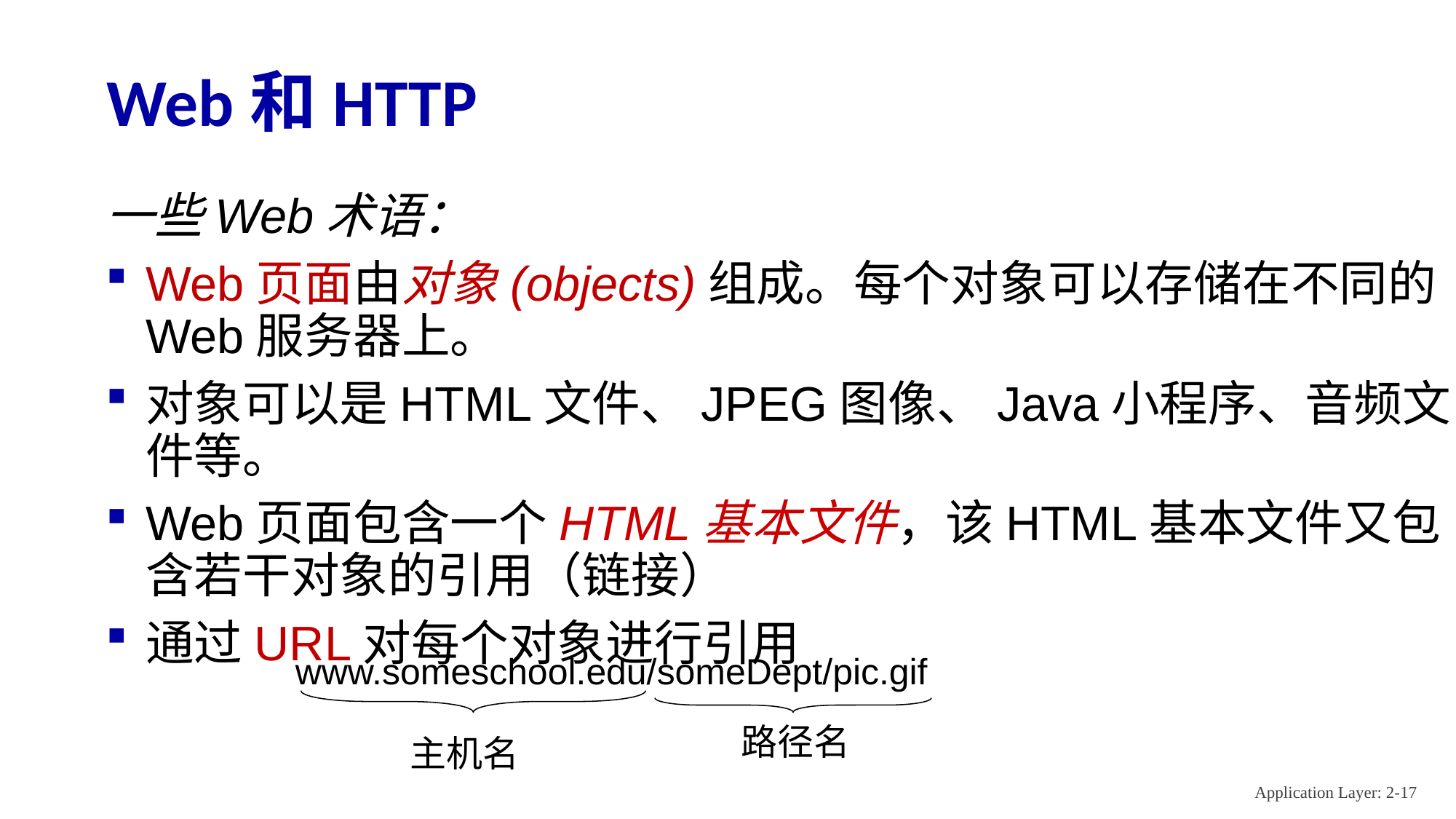

# Web和HTTP
一些Web术语：
Web页面由对象(objects)组成。每个对象可以存储在不同的Web服务器上。
对象可以是HTML文件、JPEG图像、Java小程序、音频文件等。
Web页面包含一个HTML基本文件，该HTML基本文件又包含若干对象的引用（链接）
通过URL对每个对象进行引用

www.someschool.edu/someDept/pic.gif
路径名
主机名
Application Layer: 2-17